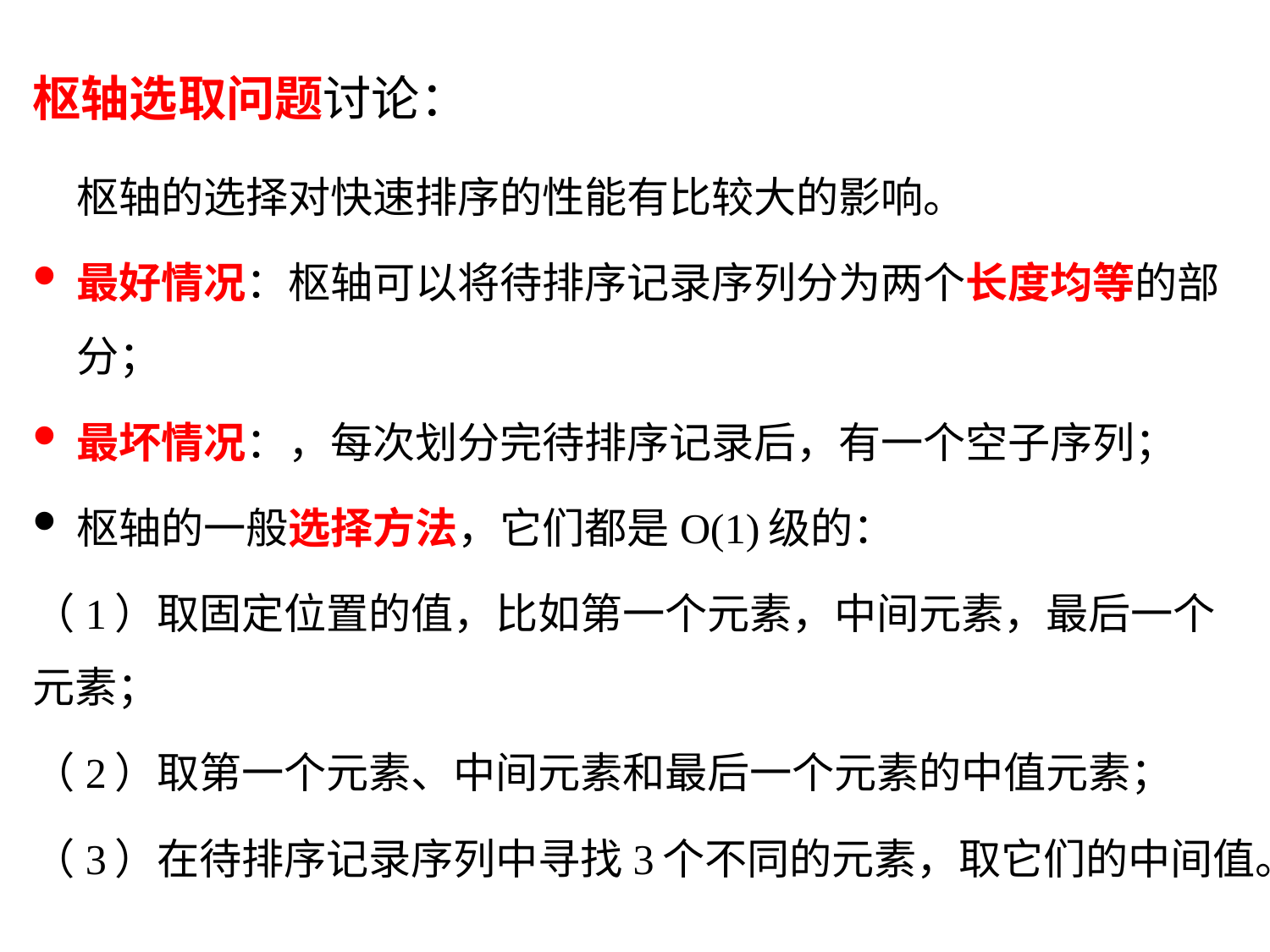

枢轴选取问题讨论：
	枢轴的选择对快速排序的性能有比较大的影响。
最好情况：枢轴可以将待排序记录序列分为两个长度均等的部分；
最坏情况：，每次划分完待排序记录后，有一个空子序列；
枢轴的一般选择方法，它们都是O(1)级的：
（1）取固定位置的值，比如第一个元素，中间元素，最后一个元素；
（2）取第一个元素、中间元素和最后一个元素的中值元素；
（3）在待排序记录序列中寻找3个不同的元素，取它们的中间值。